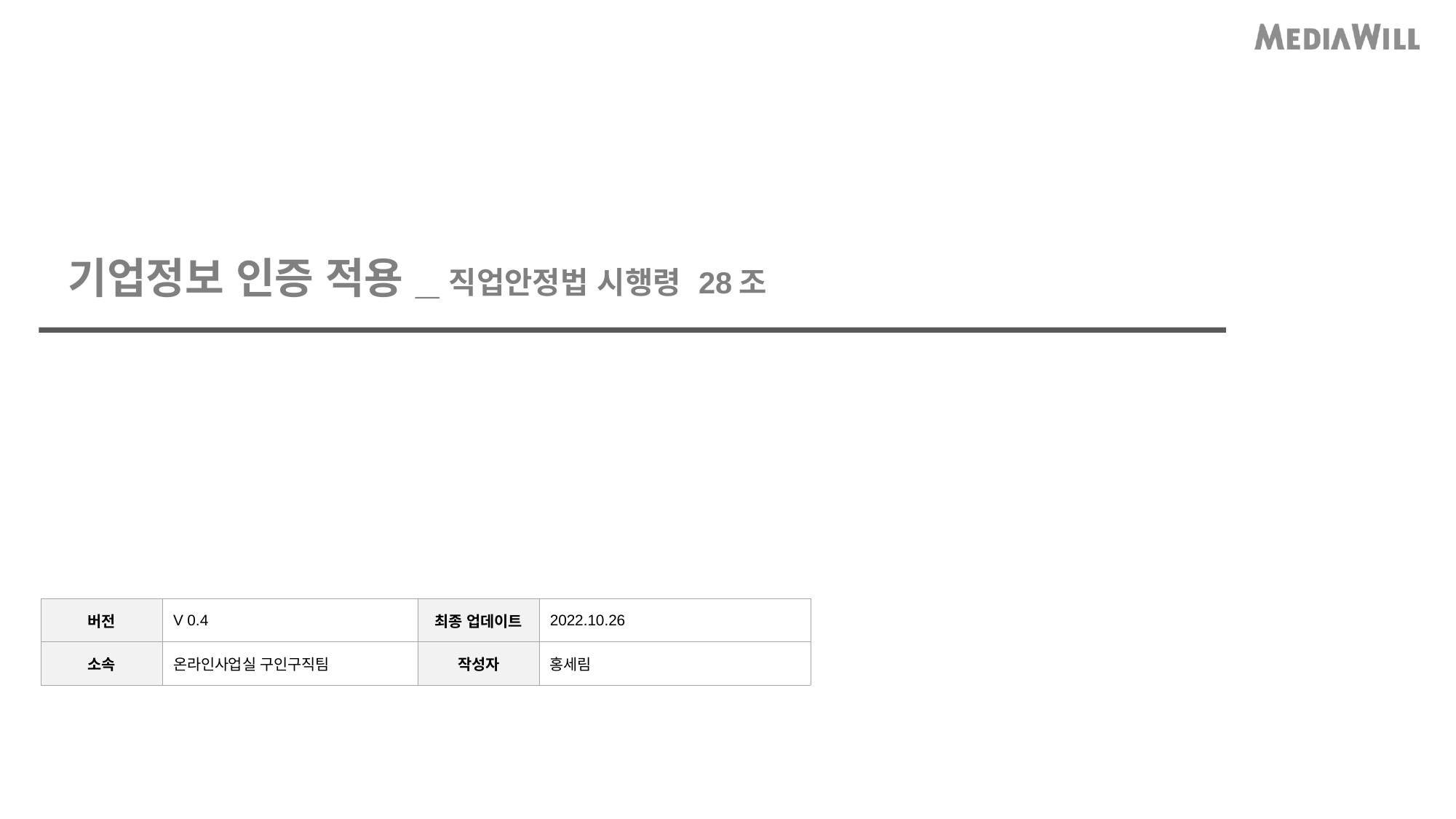

# 기업정보 인증 적용_직업안정법 시행령 28조
| 버전 | V 0.4 | 최종 업데이트 | 2022.10.26 |
| --- | --- | --- | --- |
| 소속 | 온라인사업실 구인구직팀 | 작성자 | 홍세림 |